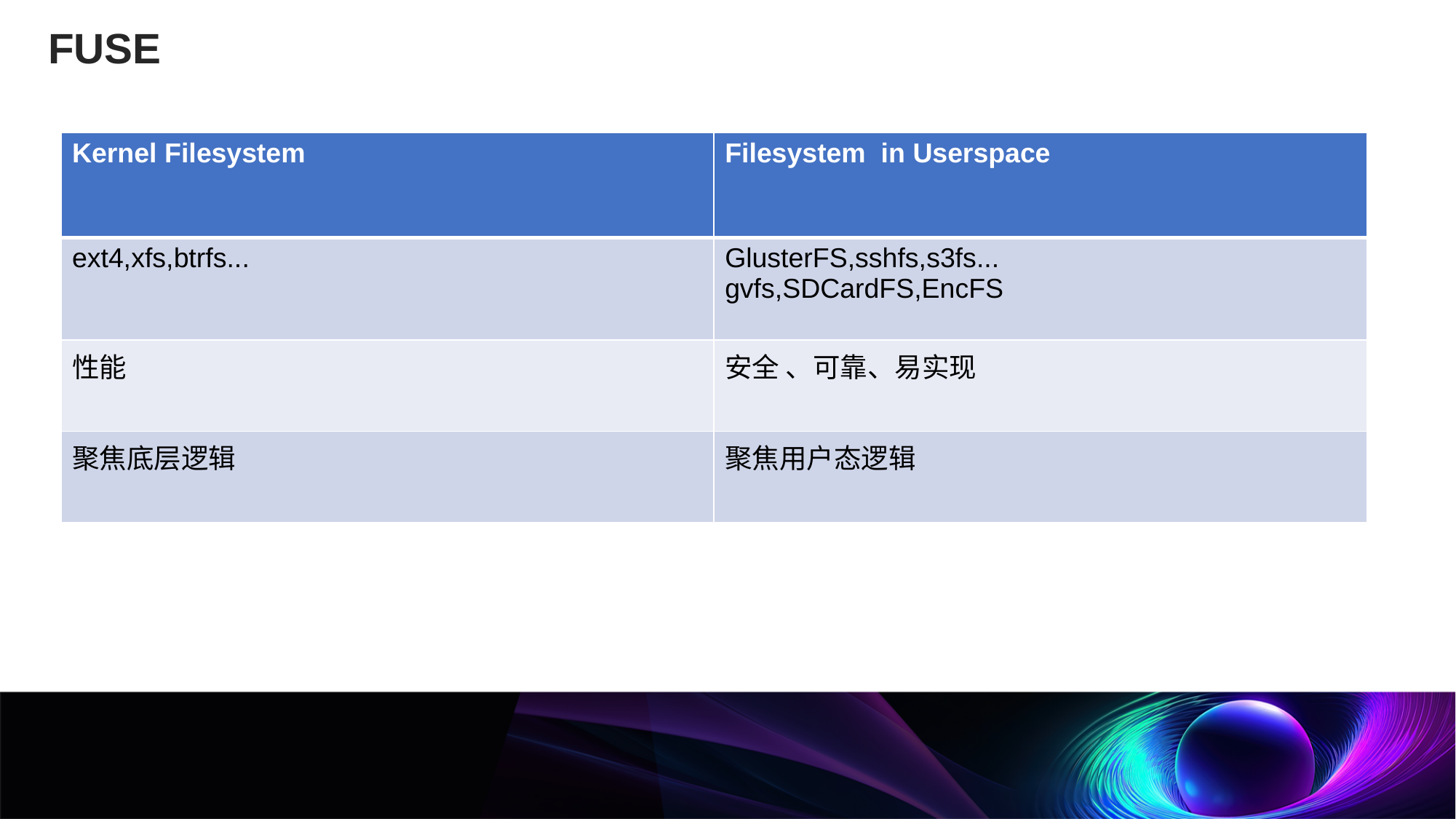

FUSE
| Kernel Filesystem | Filesystem in Userspace |
| --- | --- |
| ext4,xfs,btrfs... | GlusterFS,sshfs,s3fs... gvfs,SDCardFS,EncFS |
| 性能 | 安全 、可靠、易实现 |
| 聚焦底层逻辑 | 聚焦用户态逻辑 |